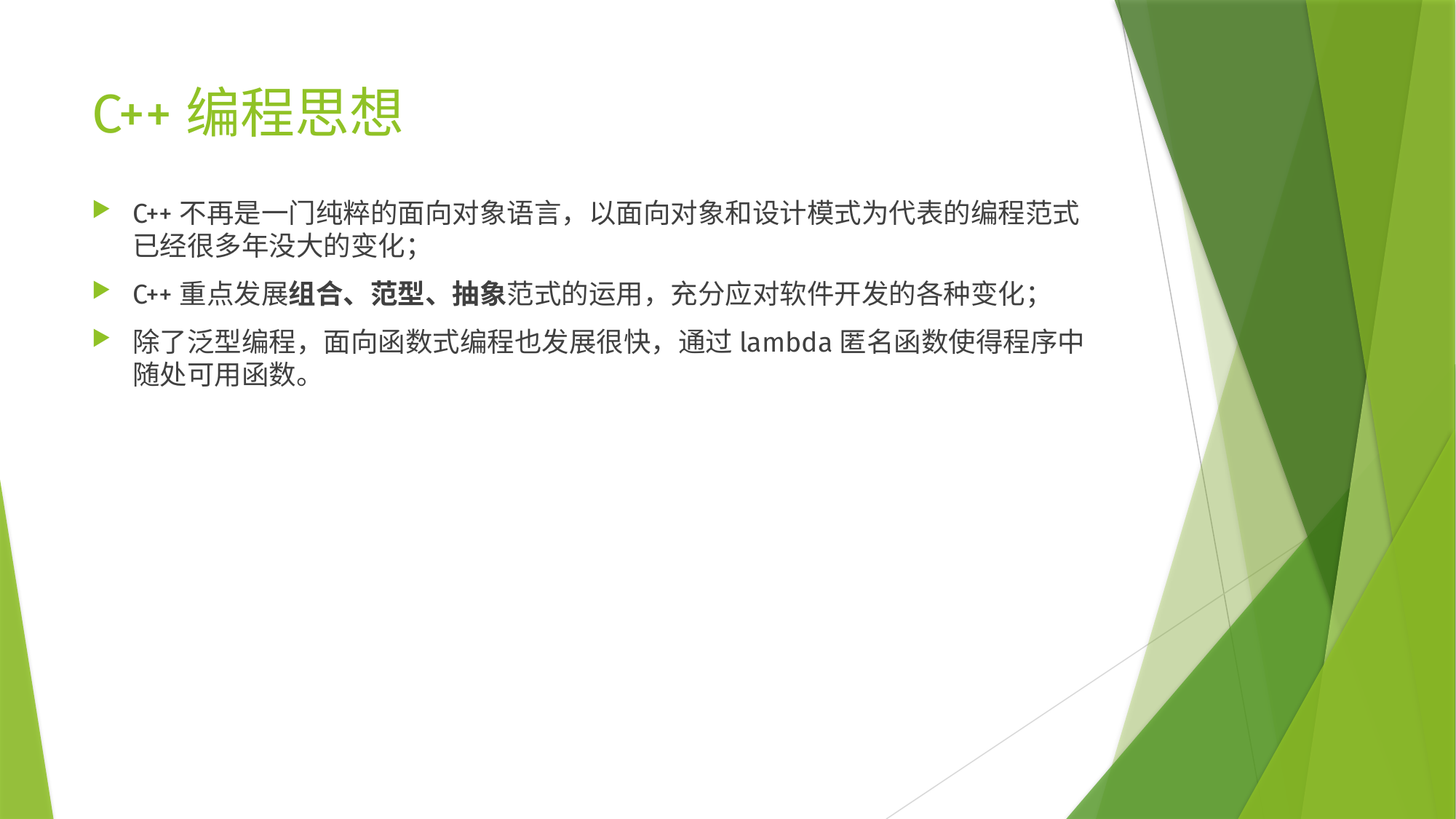

# C++编程思想
C++不再是一门纯粹的面向对象语言，以面向对象和设计模式为代表的编程范式已经很多年没大的变化；
C++重点发展组合、范型、抽象范式的运用，充分应对软件开发的各种变化；
除了泛型编程，面向函数式编程也发展很快，通过lambda匿名函数使得程序中随处可用函数。